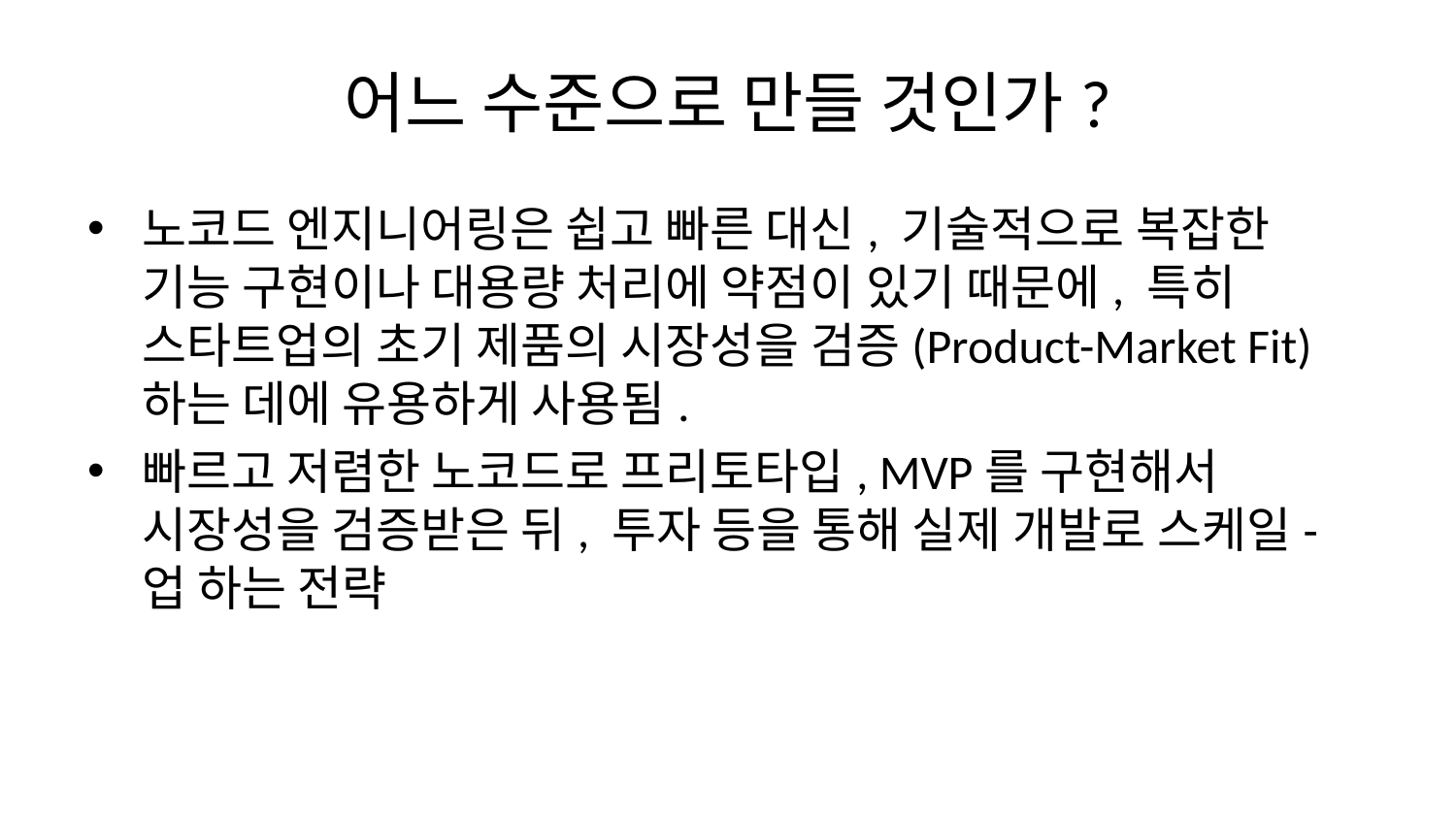

# 어느 수준으로 만들 것인가?
노코드 엔지니어링은 쉽고 빠른 대신, 기술적으로 복잡한 기능 구현이나 대용량 처리에 약점이 있기 때문에, 특히 스타트업의 초기 제품의 시장성을 검증(Product-Market Fit) 하는 데에 유용하게 사용됨.
빠르고 저렴한 노코드로 프리토타입, MVP를 구현해서 시장성을 검증받은 뒤, 투자 등을 통해 실제 개발로 스케일-업 하는 전략